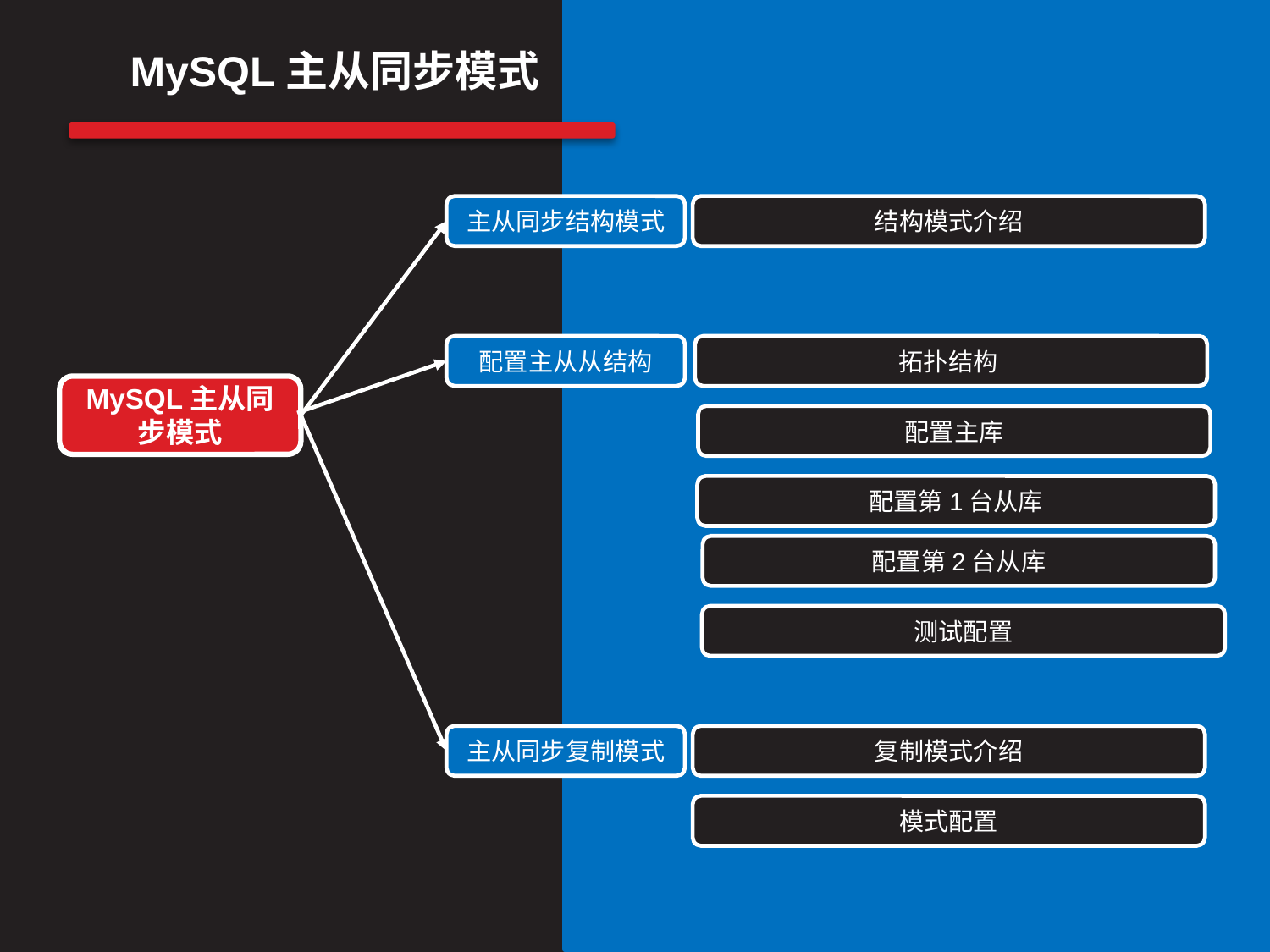

MySQL主从同步模式

结构模式介绍
主从同步结构模式
配置主从从结构
拓扑结构
MySQL主从同步模式
配置主库
配置第1台从库
配置第2台从库
测试配置
主从同步复制模式
复制模式介绍
模式配置